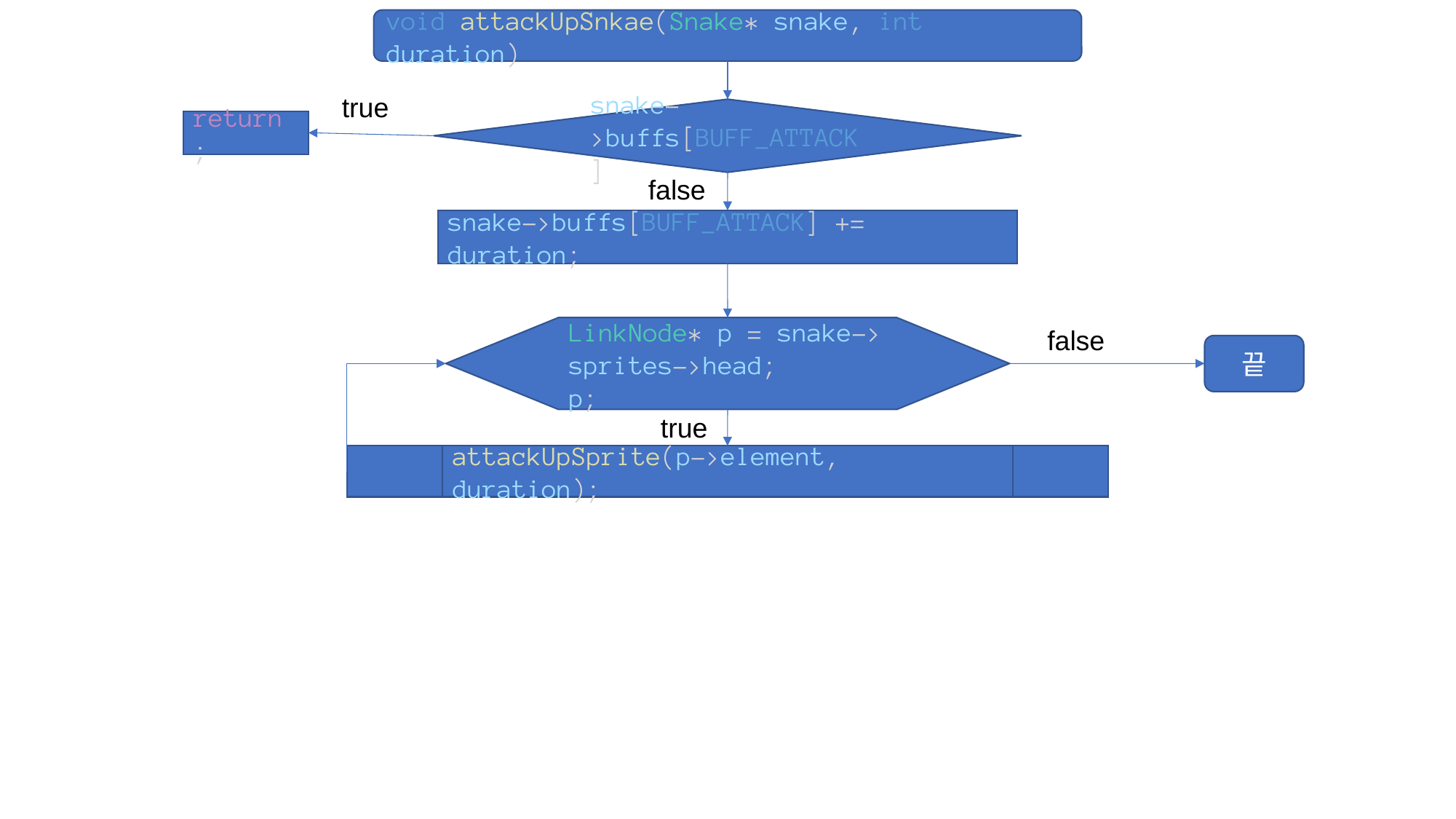

void attackUpSnkae(Snake* snake, int duration)
true
snake->buffs[BUFF_ATTACK]
return;
false
snake->buffs[BUFF_ATTACK] += duration;
LinkNode* p = snake->
sprites->head;
p;
false
끝
true
attackUpSprite(p->element, duration);